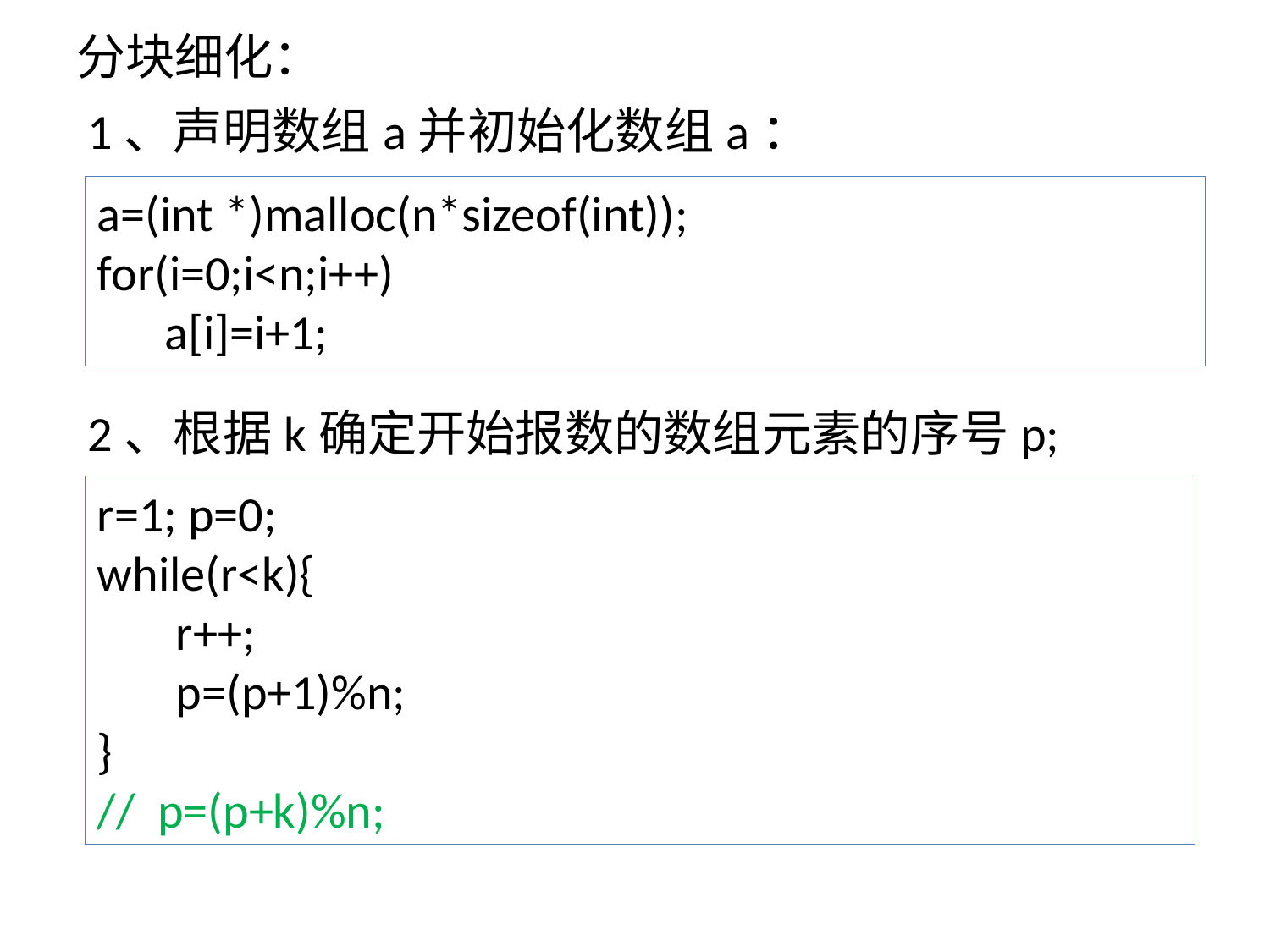

# 分块细化：
1、声明数组a并初始化数组a：
a=(int *)malloc(n*sizeof(int));
for(i=0;i<n;i++)
      a[i]=i+1;
2、根据k确定开始报数的数组元素的序号p;
r=1; p=0;
while(r<k){
       r++;
       p=(p+1)%n;
}
//  p=(p+k)%n;